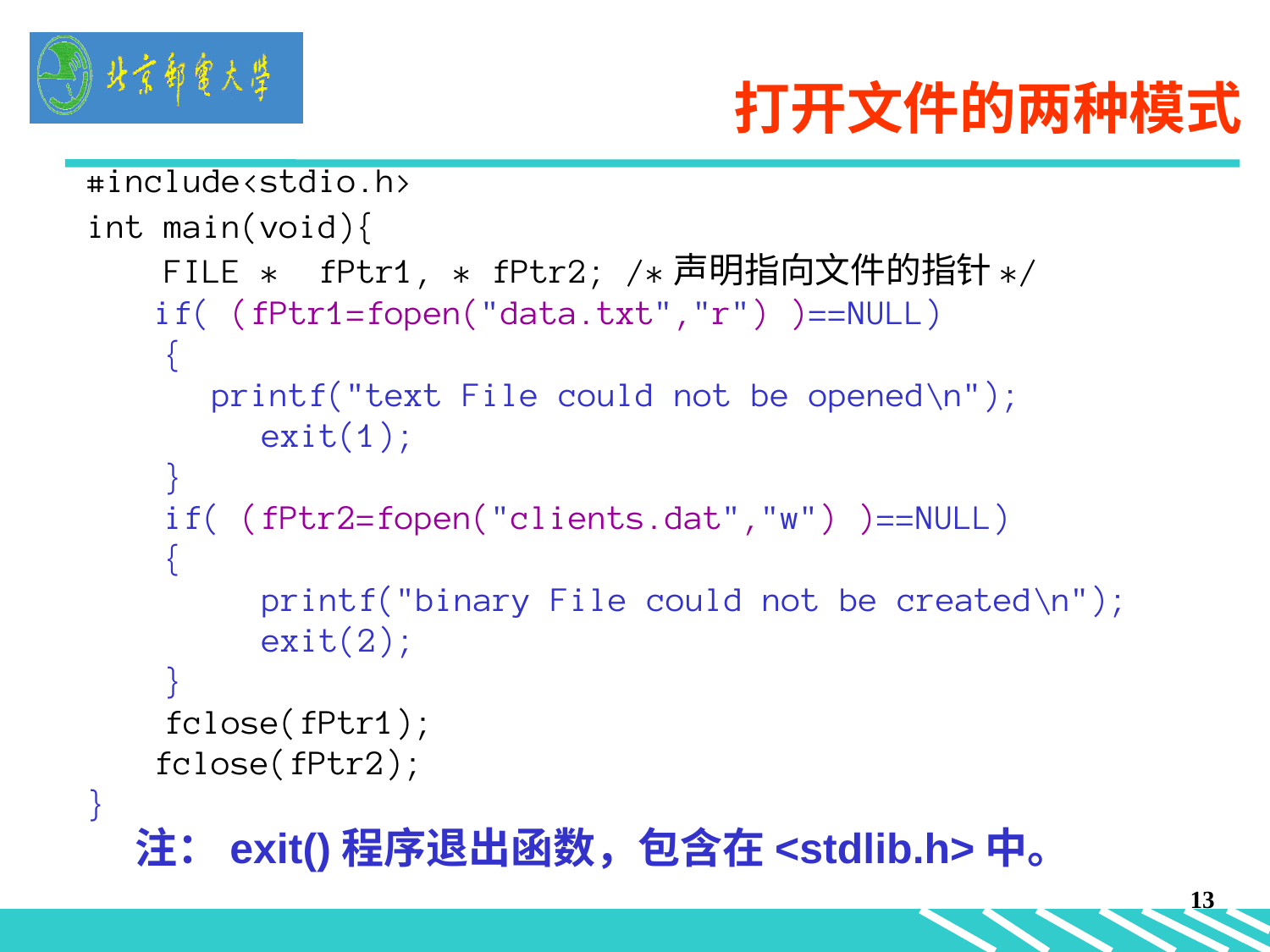

# 打开文件的两种模式
#include<stdio.h>
int main(void){
    FILE *  fPtr1, * fPtr2; /*声明指向文件的指针*/
 	 if( (fPtr1=fopen("data.txt","r") )==NULL)
    {
	    printf("text File could not be opened\n");
		exit(1);
    }
    if( (fPtr2=fopen("clients.dat","w") )==NULL)
    {
		printf("binary File could not be created\n");
		exit(2);
    }
    fclose(fPtr1);
	 fclose(fPtr2);
}
	注：exit()程序退出函数，包含在<stdlib.h>中。

13